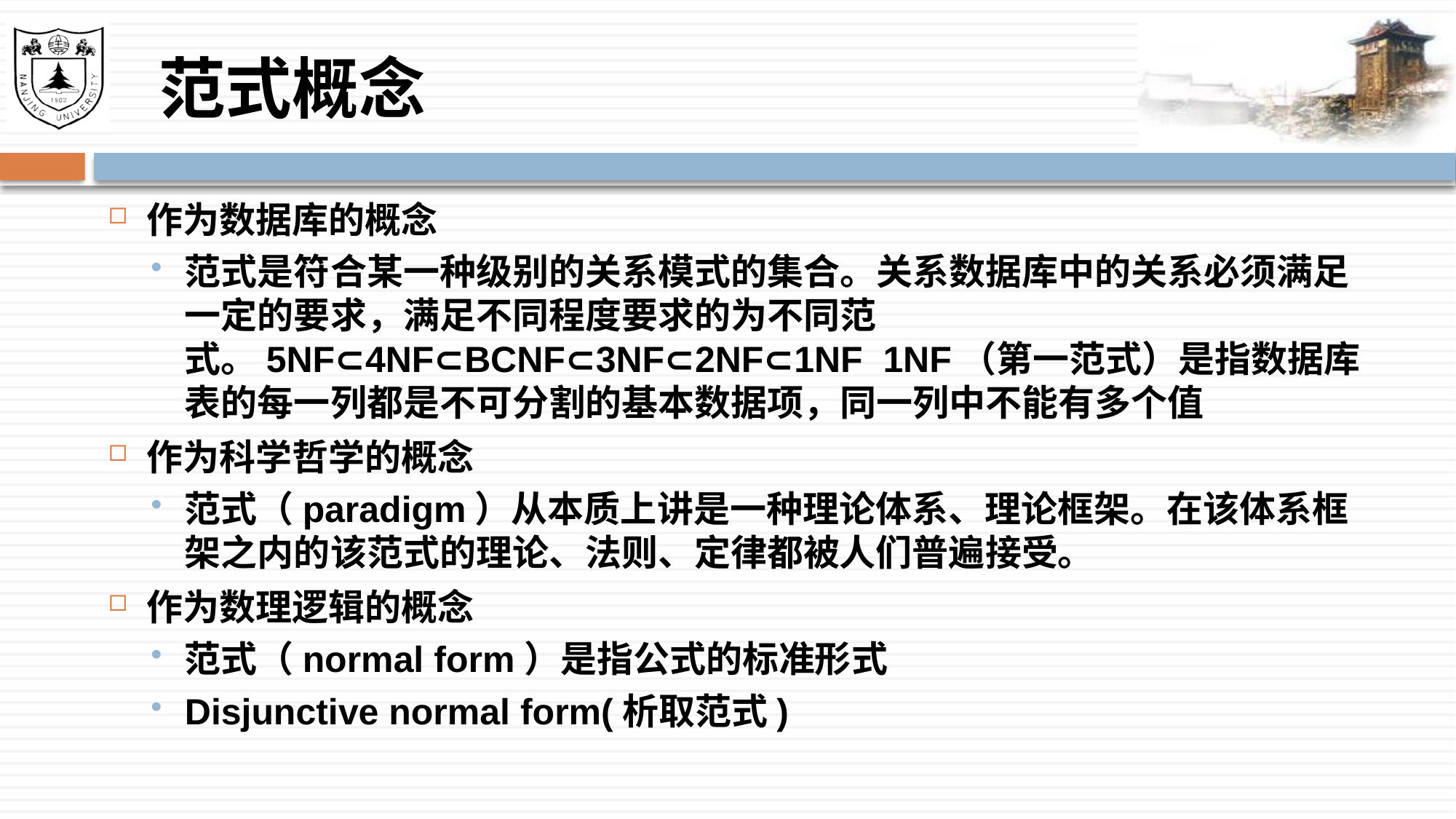

# 范式概念
作为数据库的概念
范式是符合某一种级别的关系模式的集合。关系数据库中的关系必须满足一定的要求，满足不同程度要求的为不同范式。5NF⊂4NF⊂BCNF⊂3NF⊂2NF⊂1NF  1NF（第一范式）是指数据库表的每一列都是不可分割的基本数据项，同一列中不能有多个值
作为科学哲学的概念
范式（paradigm）从本质上讲是一种理论体系、理论框架。在该体系框架之内的该范式的理论、法则、定律都被人们普遍接受。
作为数理逻辑的概念
范式（normal form）是指公式的标准形式
Disjunctive normal form(析取范式)